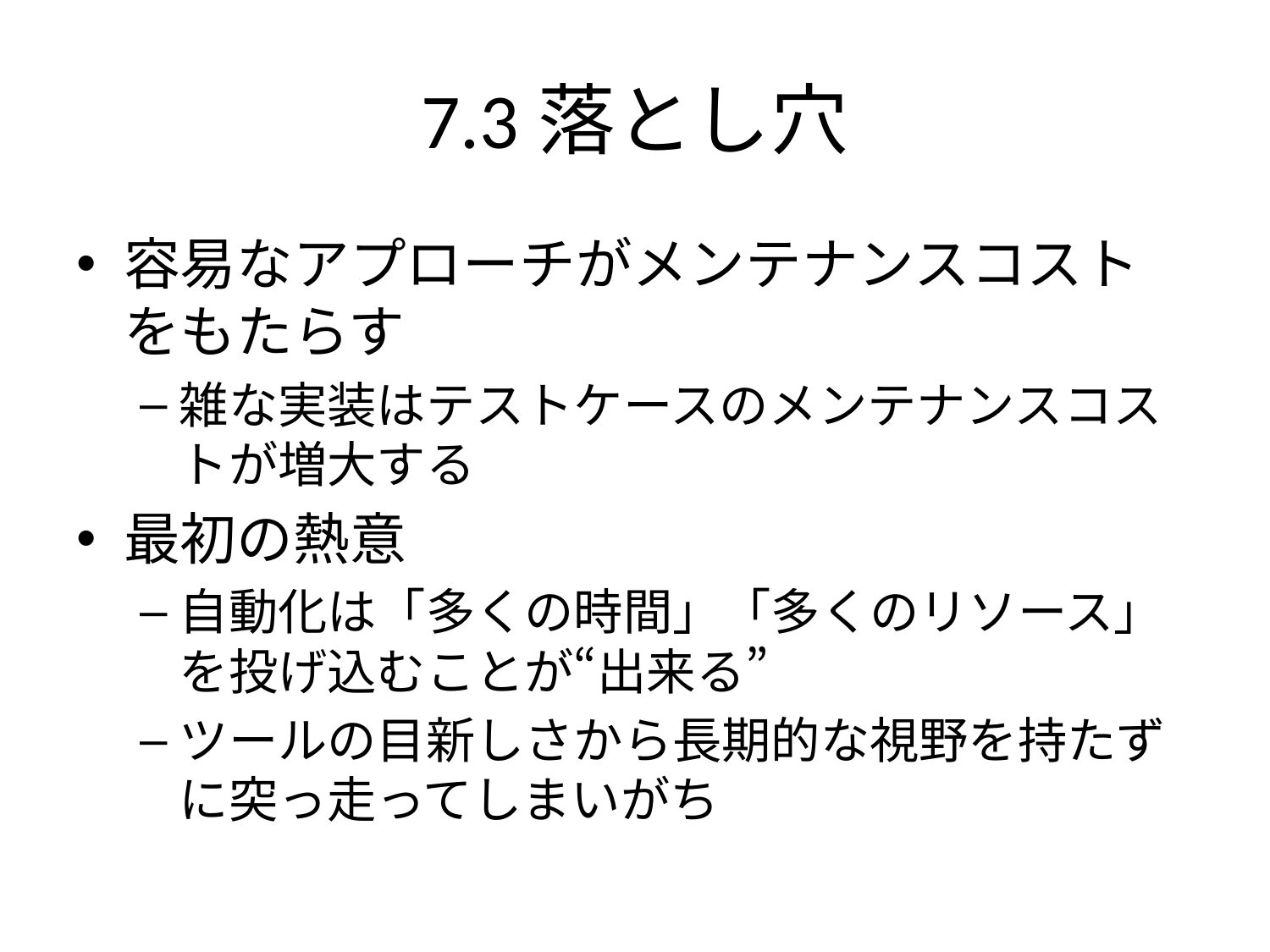

# 7.3落とし穴
容易なアプローチがメンテナンスコストをもたらす
雑な実装はテストケースのメンテナンスコストが増大する
最初の熱意
自動化は「多くの時間」「多くのリソース」を投げ込むことが“出来る”
ツールの目新しさから長期的な視野を持たずに突っ走ってしまいがち